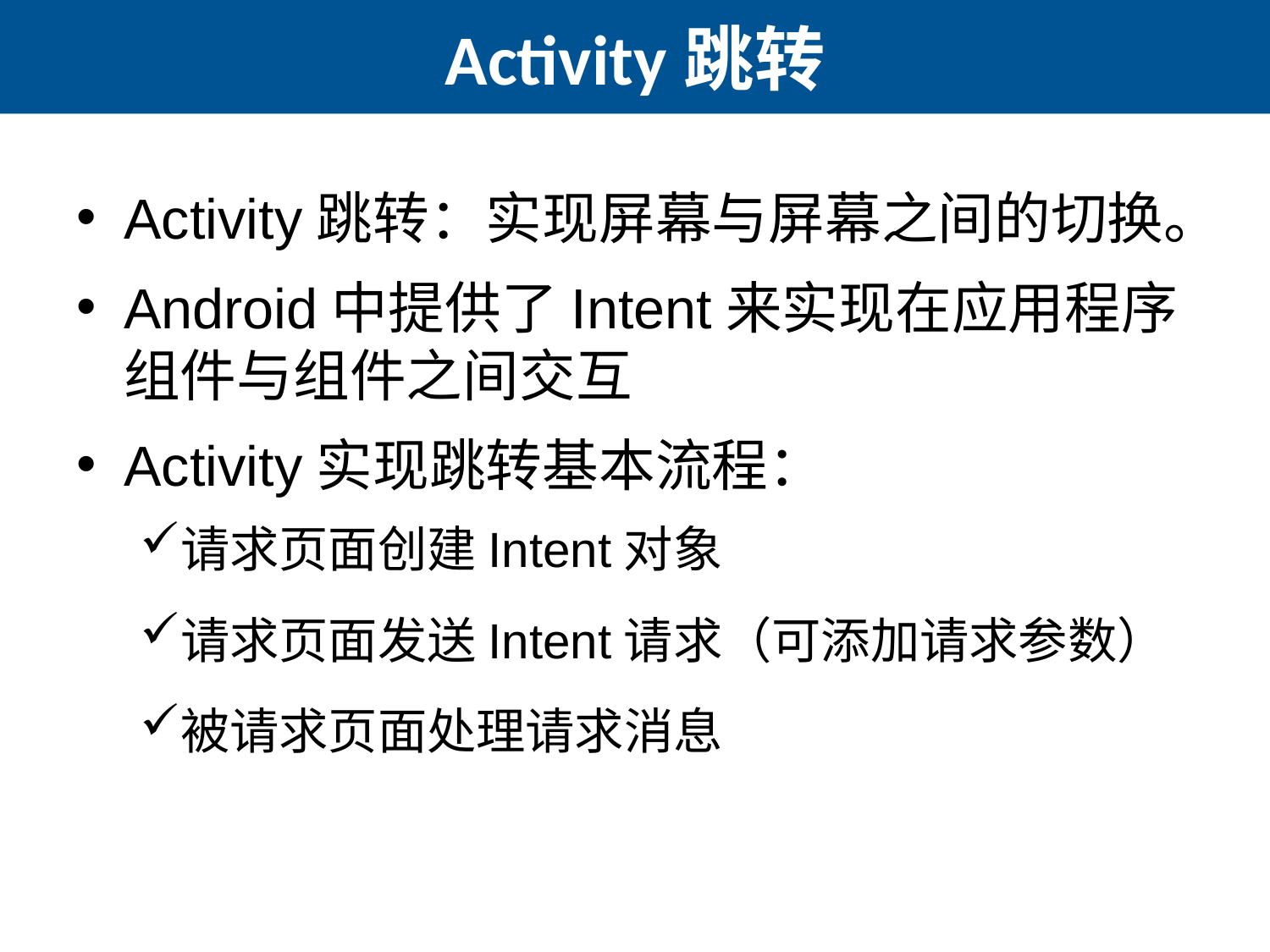

# Activity跳转

Activity跳转：实现屏幕与屏幕之间的切换。
Android中提供了Intent来实现在应用程序组件与组件之间交互
Activity实现跳转基本流程：
请求页面创建Intent对象
请求页面发送Intent请求（可添加请求参数）
被请求页面处理请求消息